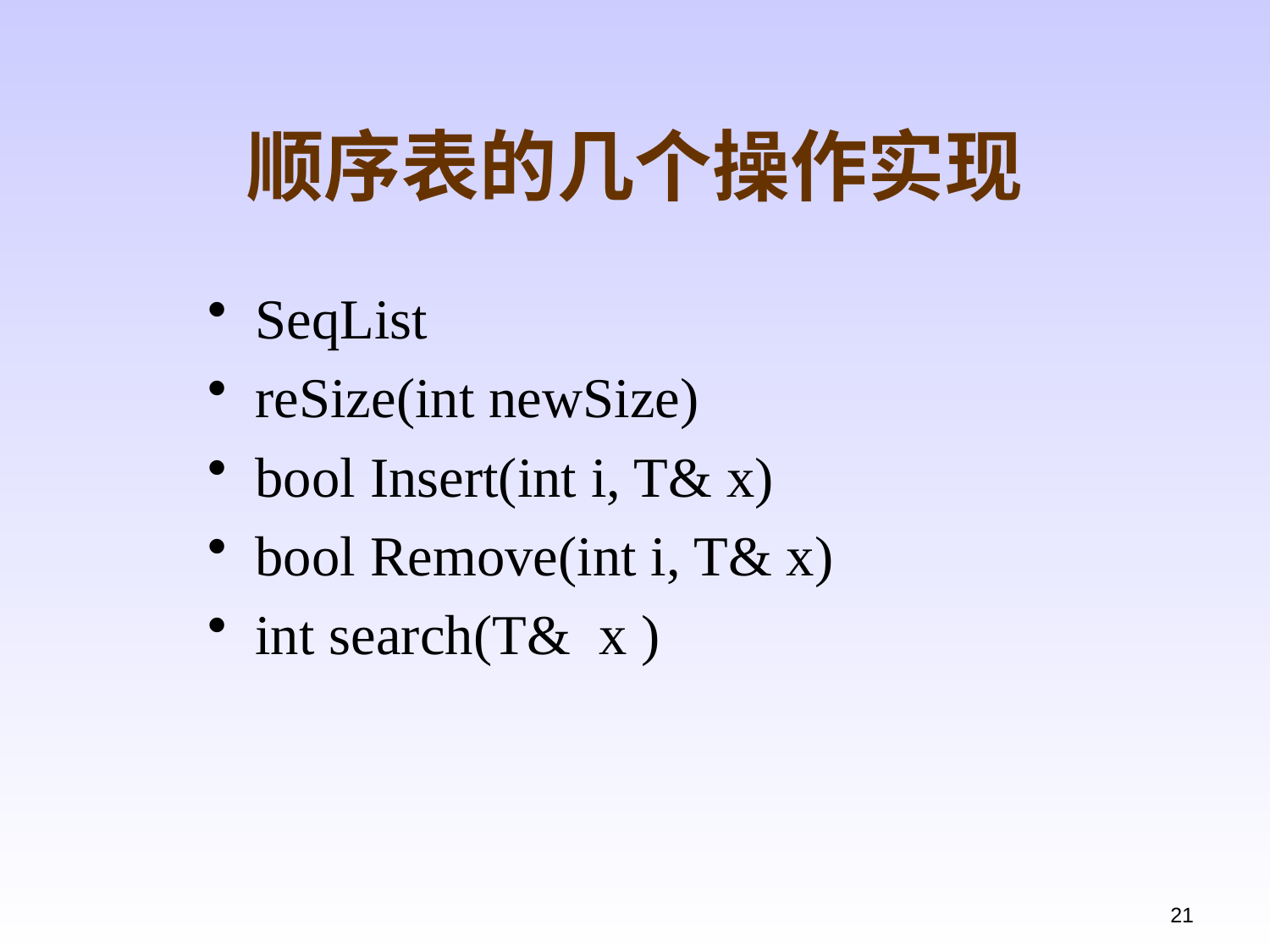

顺序表的几个操作实现
SeqList
reSize(int newSize)
bool Insert(int i, T& x)
bool Remove(int i, T& x)
int search(T&  x )
21